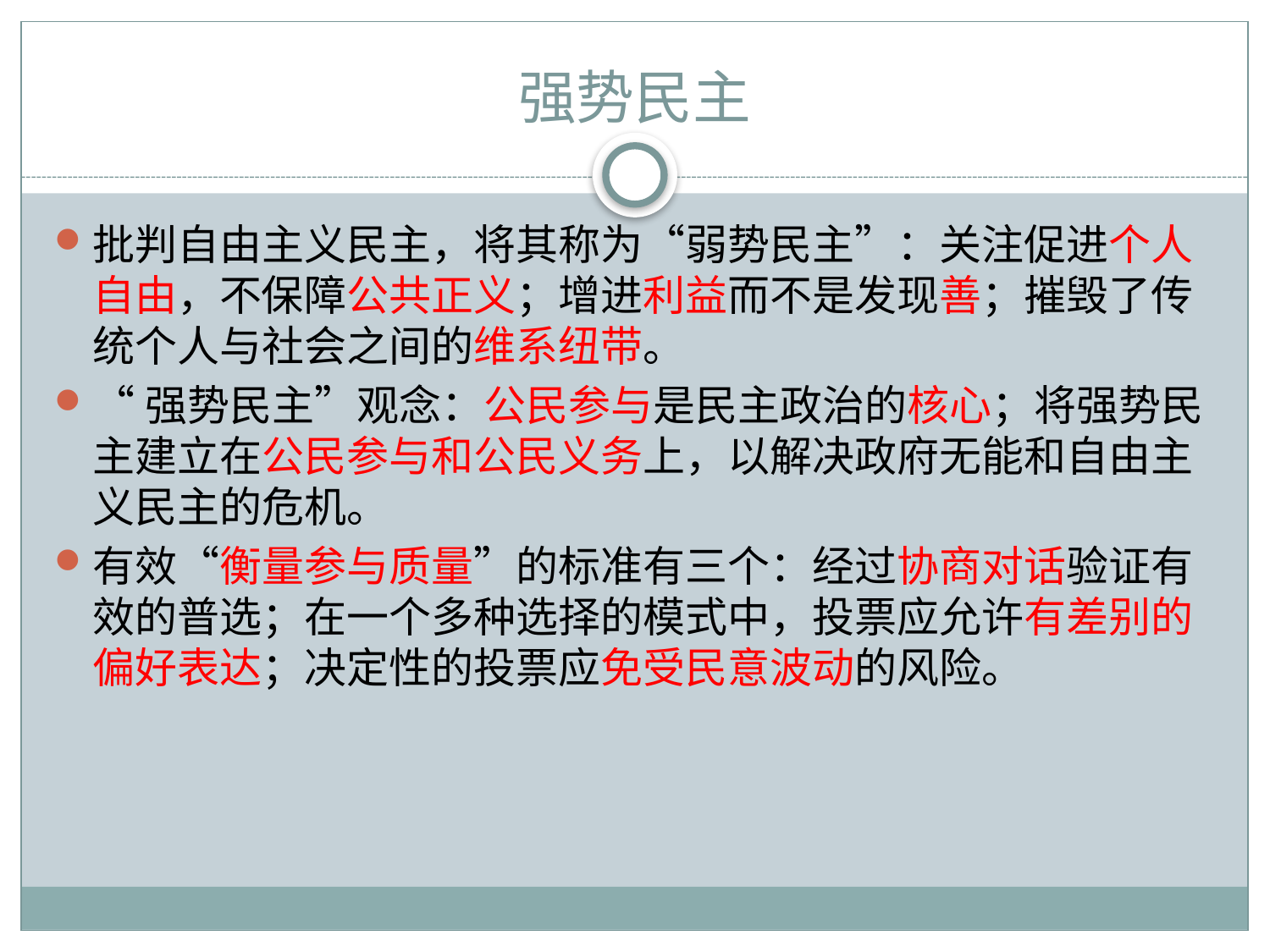

# 强势民主
批判自由主义民主，将其称为“弱势民主”：关注促进个人自由，不保障公共正义；增进利益而不是发现善；摧毁了传统个人与社会之间的维系纽带。
“强势民主”观念：公民参与是民主政治的核心；将强势民主建立在公民参与和公民义务上，以解决政府无能和自由主义民主的危机。
有效“衡量参与质量”的标准有三个：经过协商对话验证有效的普选；在一个多种选择的模式中，投票应允许有差别的偏好表达；决定性的投票应免受民意波动的风险。